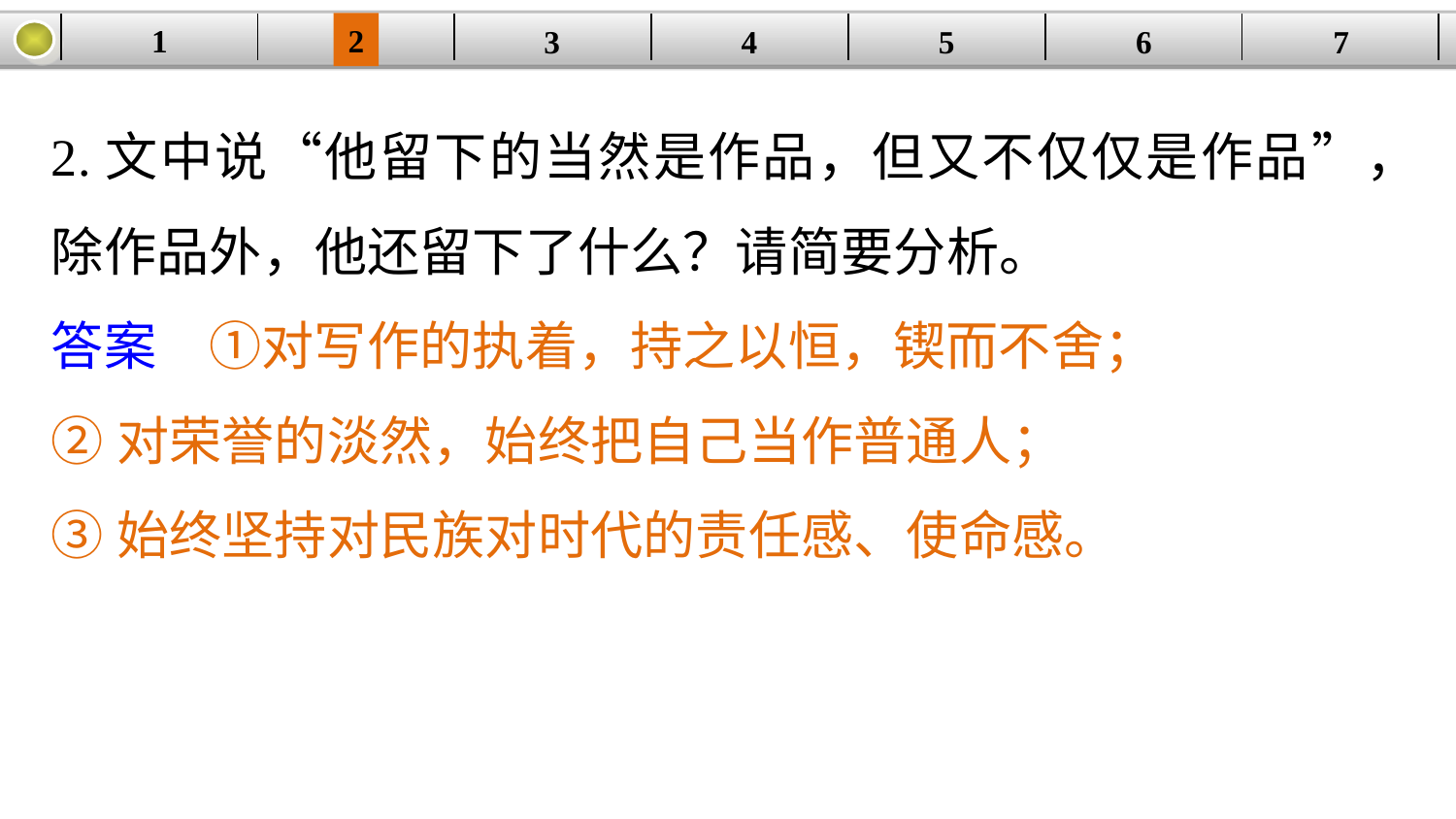

1
2
|  |  |  |  |  |  |  |
| --- | --- | --- | --- | --- | --- | --- |
3
4
5
6
7

2.文中说“他留下的当然是作品，但又不仅仅是作品”，除作品外，他还留下了什么？请简要分析。
答案　①对写作的执着，持之以恒，锲而不舍；
②对荣誉的淡然，始终把自己当作普通人；
③始终坚持对民族对时代的责任感、使命感。